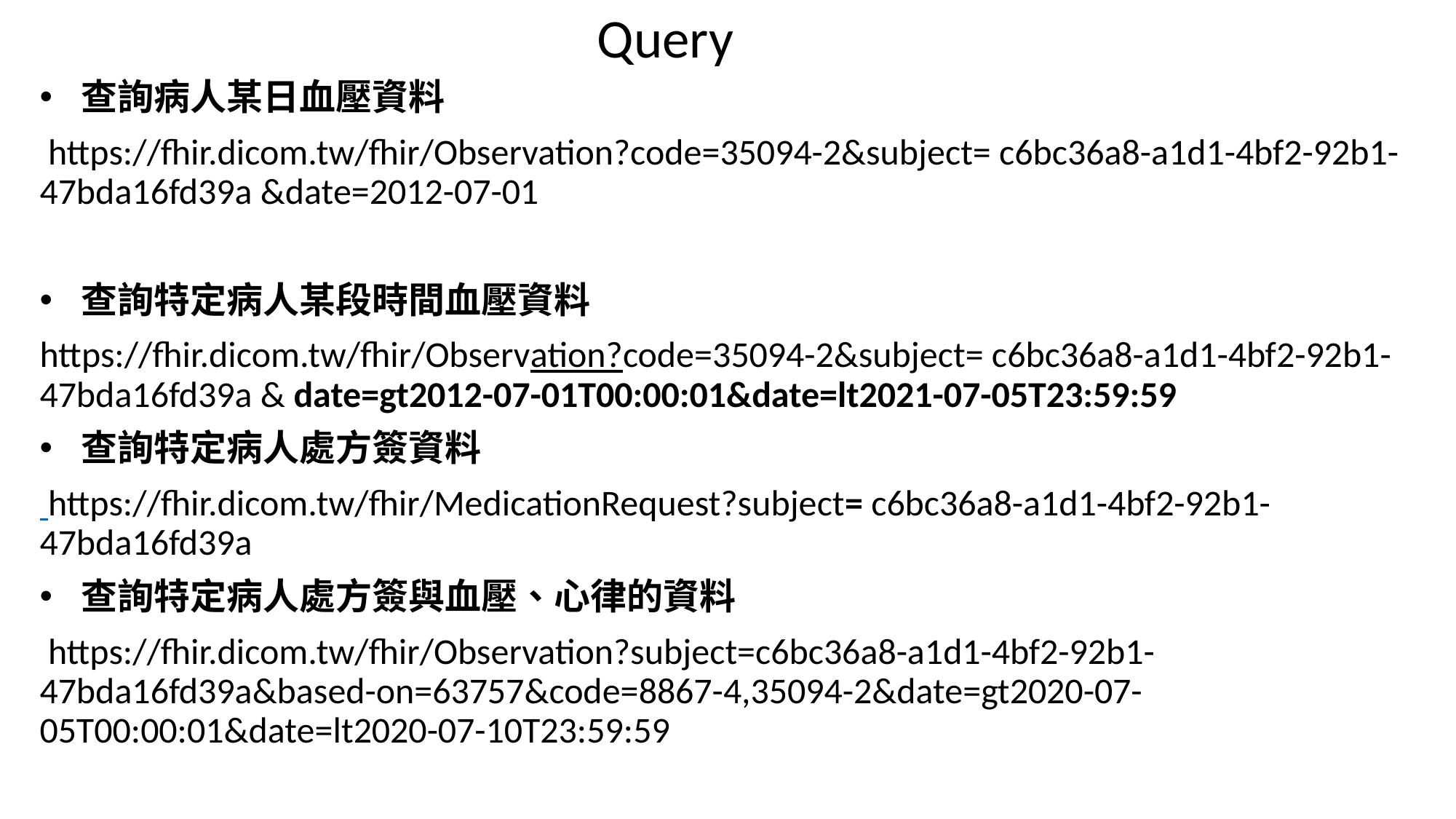

# Query
查詢病人某日血壓資料
 https://fhir.dicom.tw/fhir/Observation?code=35094-2&subject= c6bc36a8-a1d1-4bf2-92b1-47bda16fd39a &date=2012-07-01

查詢特定病人某段時間血壓資料
https://fhir.dicom.tw/fhir/Observation?code=35094-2&subject= c6bc36a8-a1d1-4bf2-92b1-47bda16fd39a & date=gt2012-07-01T00:00:01&date=lt2021-07-05T23:59:59
查詢特定病人處方簽資料
 https://fhir.dicom.tw/fhir/MedicationRequest?subject= c6bc36a8-a1d1-4bf2-92b1-47bda16fd39a
查詢特定病人處方簽與血壓、心律的資料
 https://fhir.dicom.tw/fhir/Observation?subject=c6bc36a8-a1d1-4bf2-92b1-47bda16fd39a&based-on=63757&code=8867-4,35094-2&date=gt2020-07-05T00:00:01&date=lt2020-07-10T23:59:59